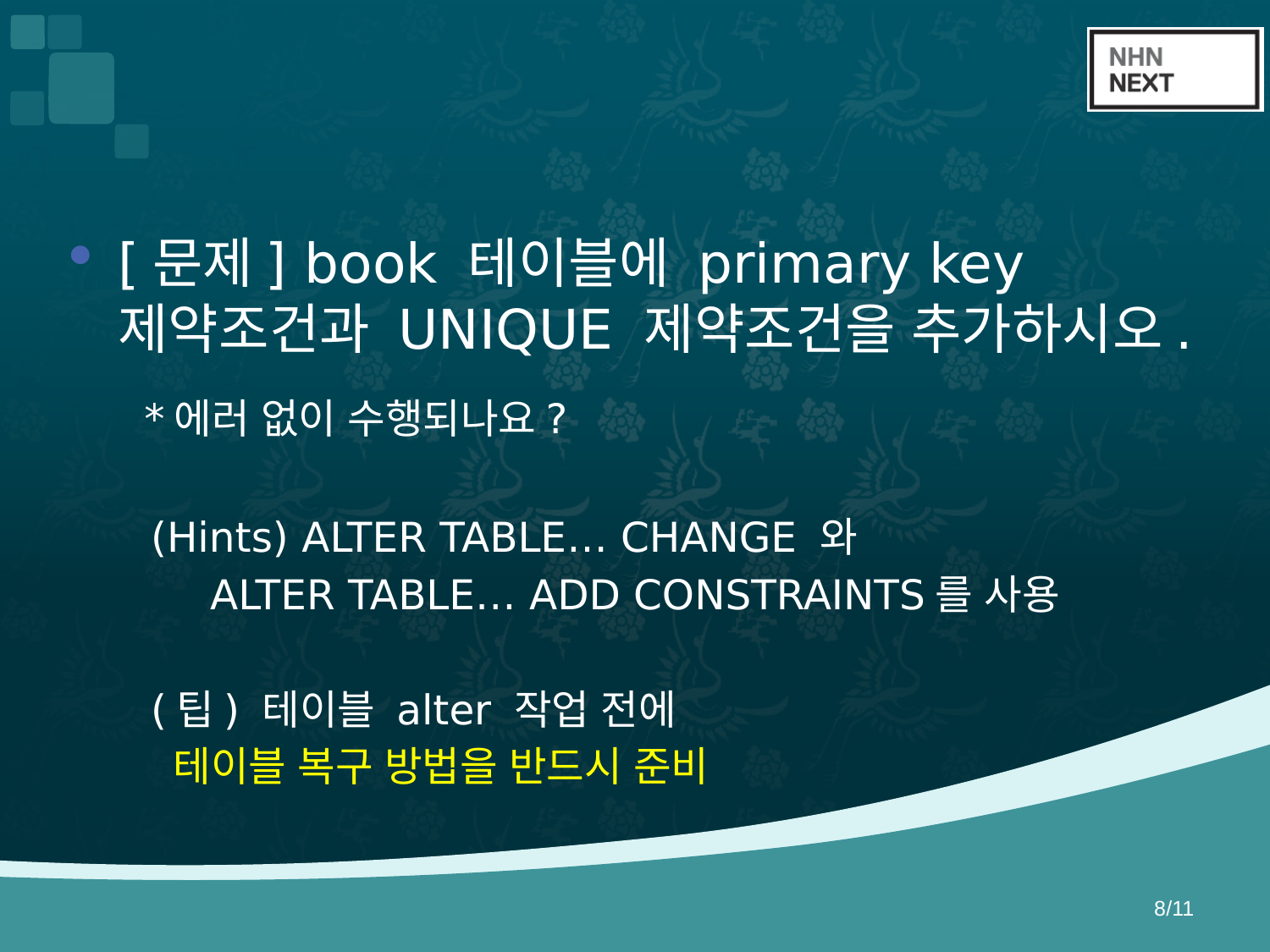

#
[문제] book 테이블에 primary key 제약조건과 UNIQUE 제약조건을 추가하시오.
    *에러 없이 수행되나요?

      (Hints) ALTER TABLE… CHANGE 와
	       ALTER TABLE… ADD CONSTRAINTS를 사용

      (팁) 테이블 alter 작업 전에
		    테이블 복구 방법을 반드시 준비

8/11